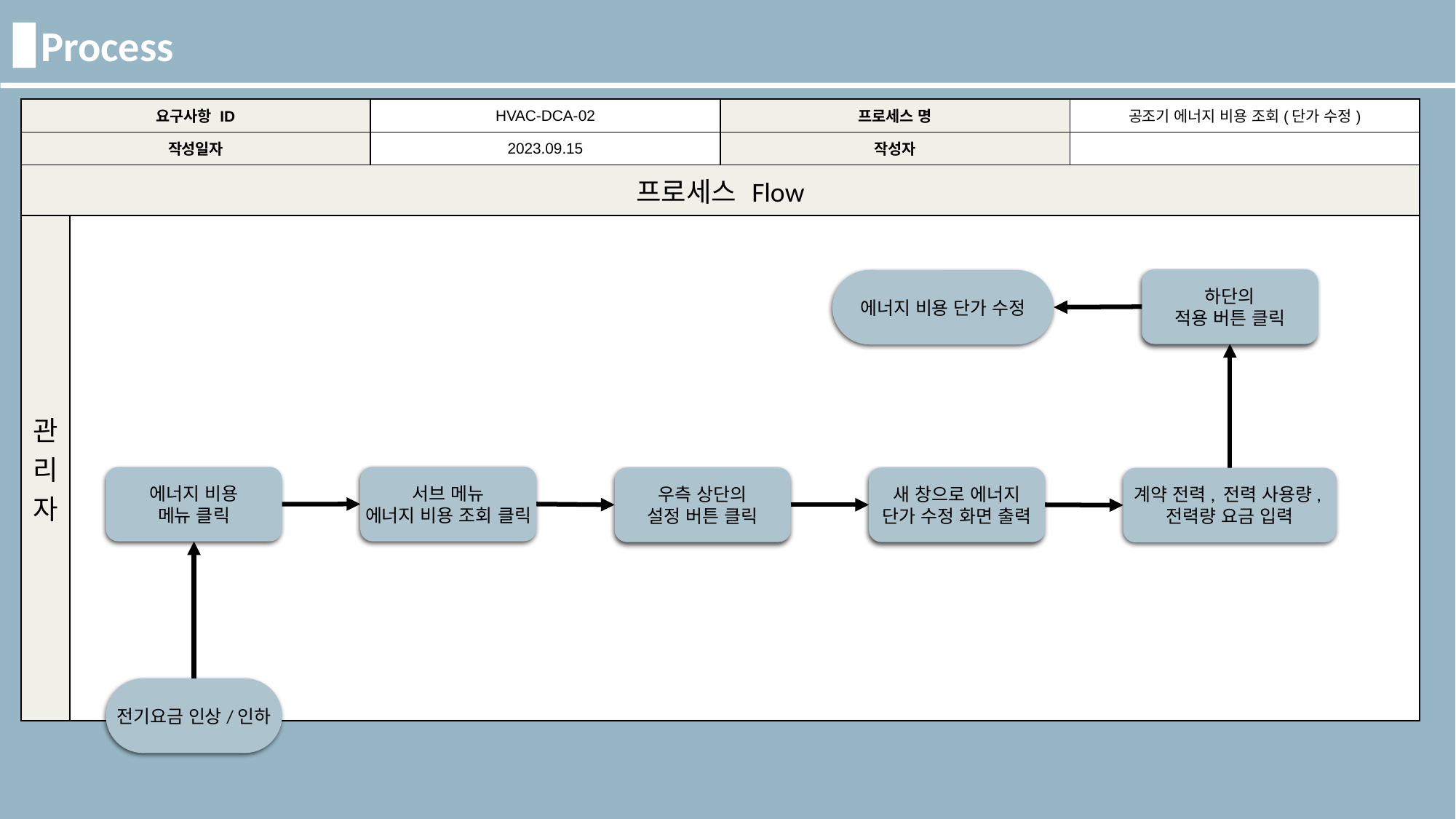

Process

| 요구사항 ID |  | HVAC-DCA-02 | 프로세스 명 | 공조기 에너지 비용 조회(단가 수정) |
| --- | --- | --- | --- | --- |
| 작성일자 |  | 2023.09.15 | 작성자 |  |
| 프로세스 Flow |  |  |  |  |
| 관리자 |  |  |  |  |
하단의
적용 버튼 클릭
에너지 비용 단가 수정
서브 메뉴
에너지 비용 조회 클릭
에너지 비용
메뉴 클릭
우측 상단의
설정 버튼 클릭
새 창으로 에너지
단가 수정 화면 출력
계약 전력, 전력 사용량,
전력량 요금 입력
전기요금 인상/인하